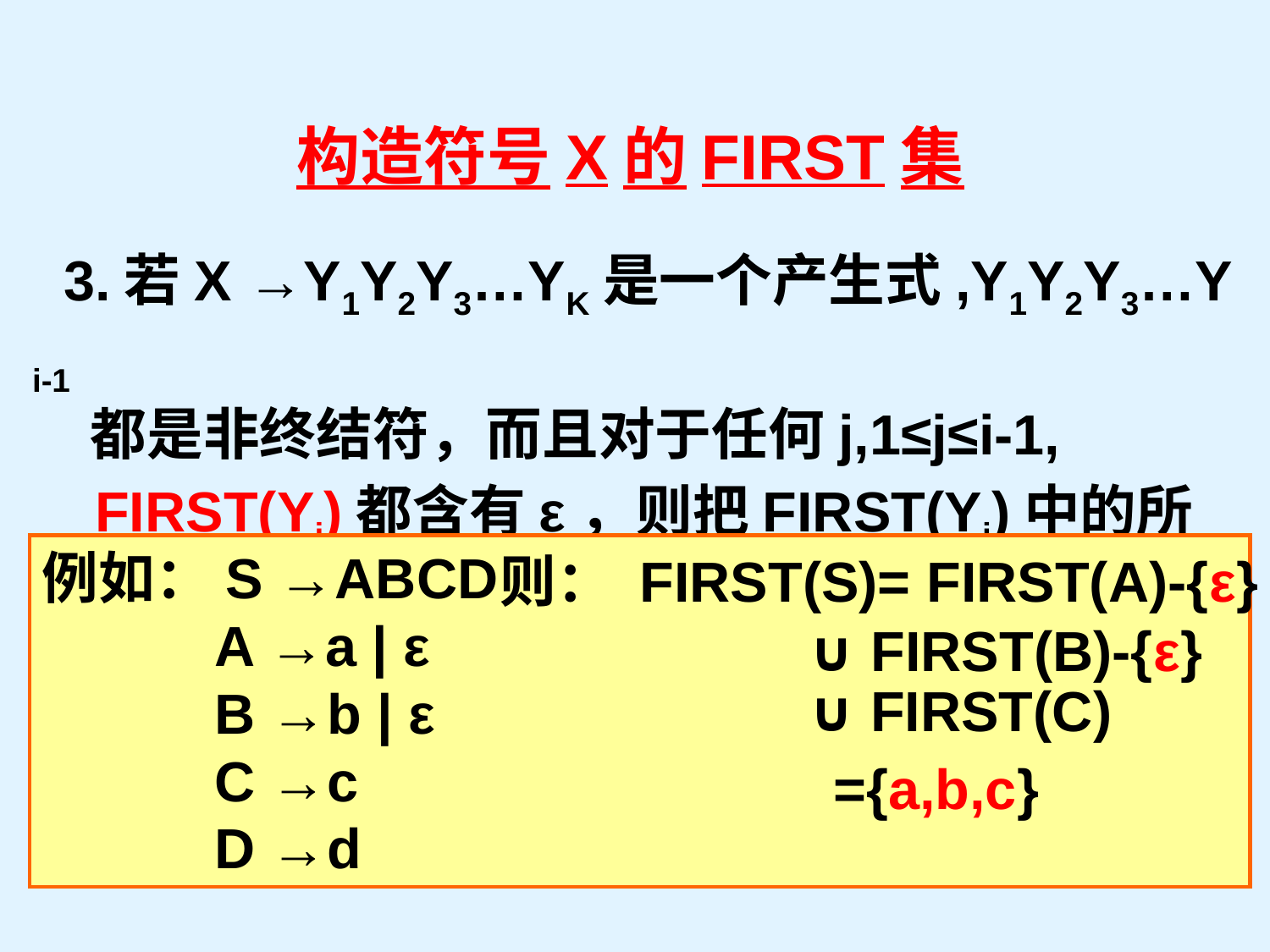

构造符号X的FIRST集
  3.若X →Y1Y2Y3…YK是一个产生式,Y1Y2Y3…Y i-1
      都是非终结符，而且对于任何j,1≤j≤i-1,
    FIRST(Yj)都含有ε，则把FIRST(Yj)中的所
    有非ε元素都加到FIRST(x)中。
例如：S →ABCD
           A →a | ε
           B →b | ε
           C →c
           D →d
则： FIRST(S)= FIRST(A)-{ε}

∪ FIRST(B)-{ε}
∪ FIRST(C)
={a,b,c}